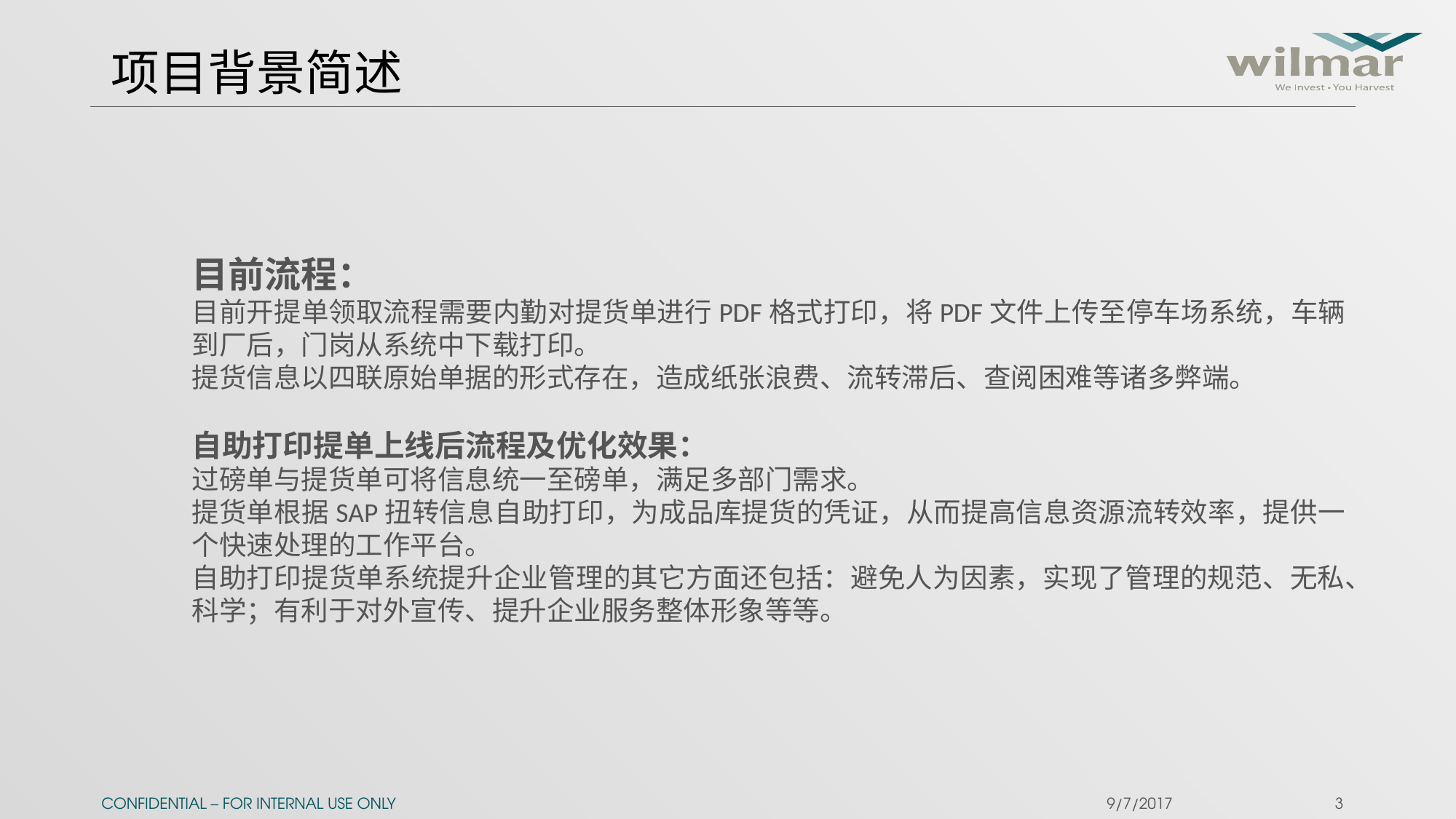

# 项目背景简述
目前流程：
目前开提单领取流程需要内勤对提货单进行PDF格式打印，将PDF文件上传至停车场系统，车辆到厂后，门岗从系统中下载打印。
提货信息以四联原始单据的形式存在，造成纸张浪费、流转滞后、查阅困难等诸多弊端。

自助打印提单上线后流程及优化效果：
过磅单与提货单可将信息统一至磅单，满足多部门需求。
提货单根据SAP扭转信息自助打印，为成品库提货的凭证，从而提高信息资源流转效率，提供一个快速处理的工作平台。
自助打印提货单系统提升企业管理的其它方面还包括：避免人为因素，实现了管理的规范、无私、科学；有利于对外宣传、提升企业服务整体形象等等。
Confidential – For Internal Use Only
9/7/2017
3